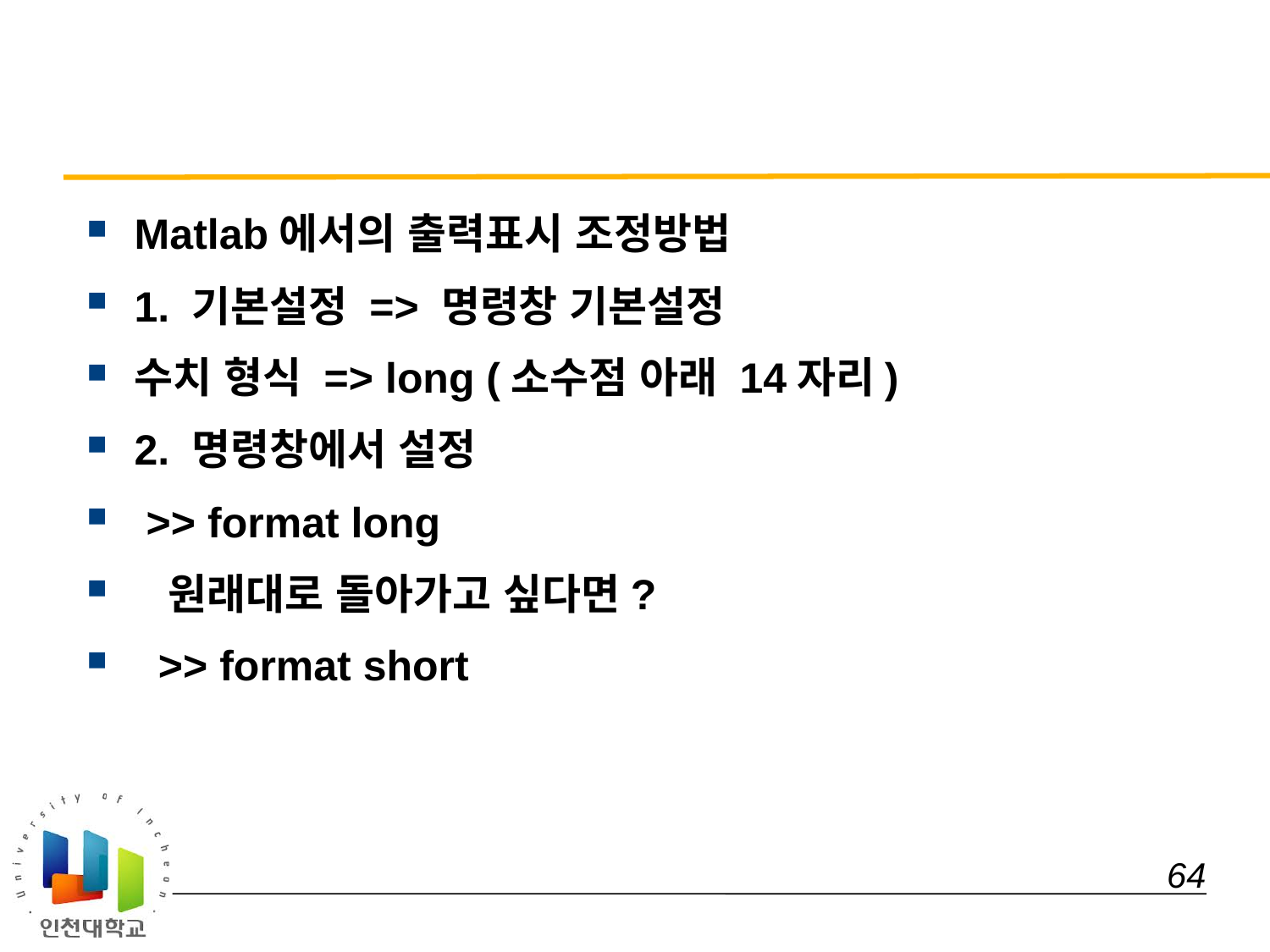

#
Matlab에서의 출력표시 조정방법
1. 기본설정 => 명령창 기본설정
수치 형식 => long (소수점 아래 14자리)
2. 명령창에서 설정
 >> format long
  원래대로 돌아가고 싶다면?
  >> format short
 64